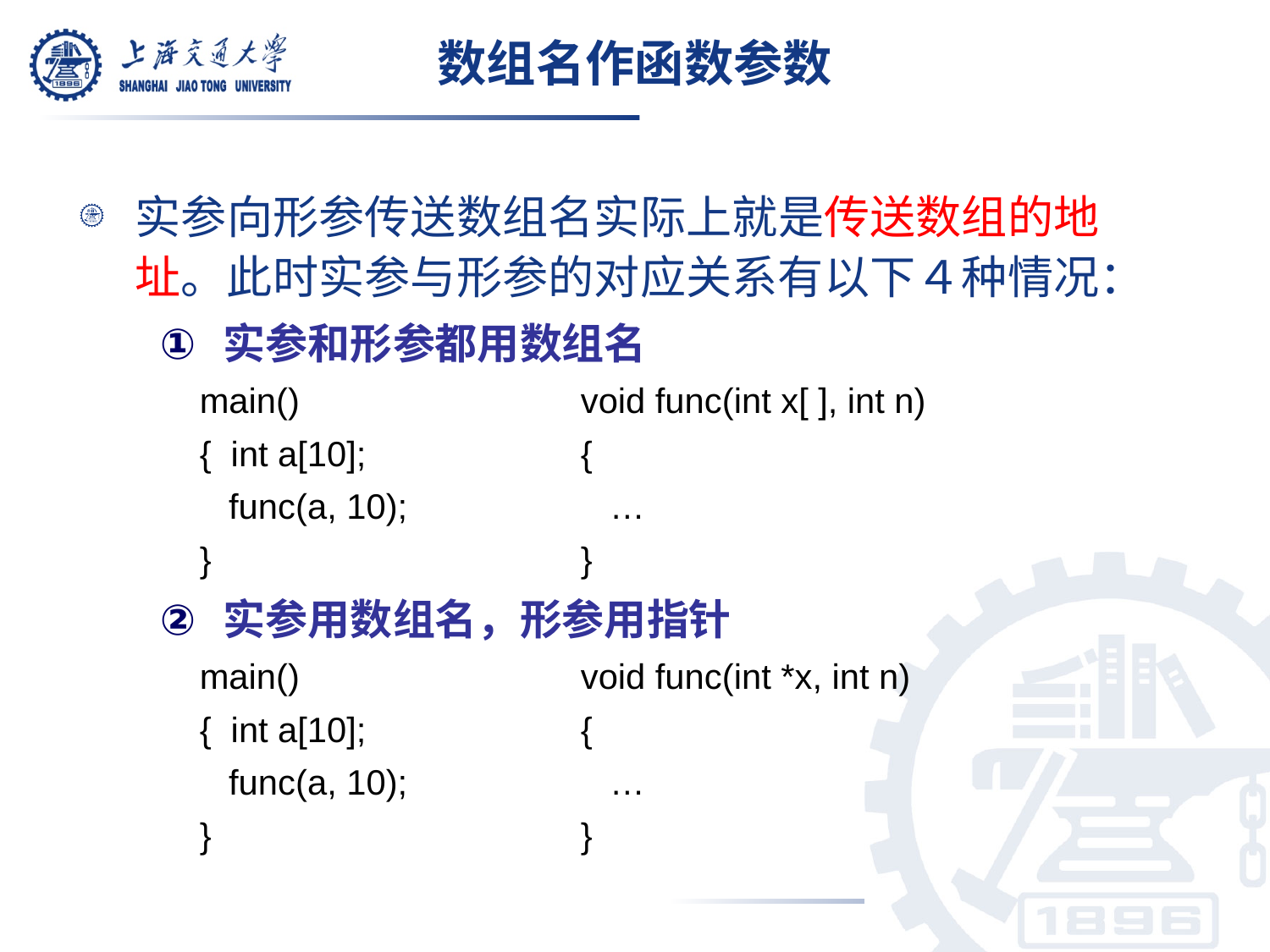

# 数组名作函数参数
实参向形参传送数组名实际上就是传送数组的地址。此时实参与形参的对应关系有以下４种情况：
实参和形参都用数组名
	main() 			void func(int x[ ], int n)
	{  int a[10];		{
	   func(a, 10);		   …
	}			}
实参用数组名，形参用指针
	main() 			void func(int *x, int n)
	{  int a[10];		{
	   func(a, 10);		   …
	}			}